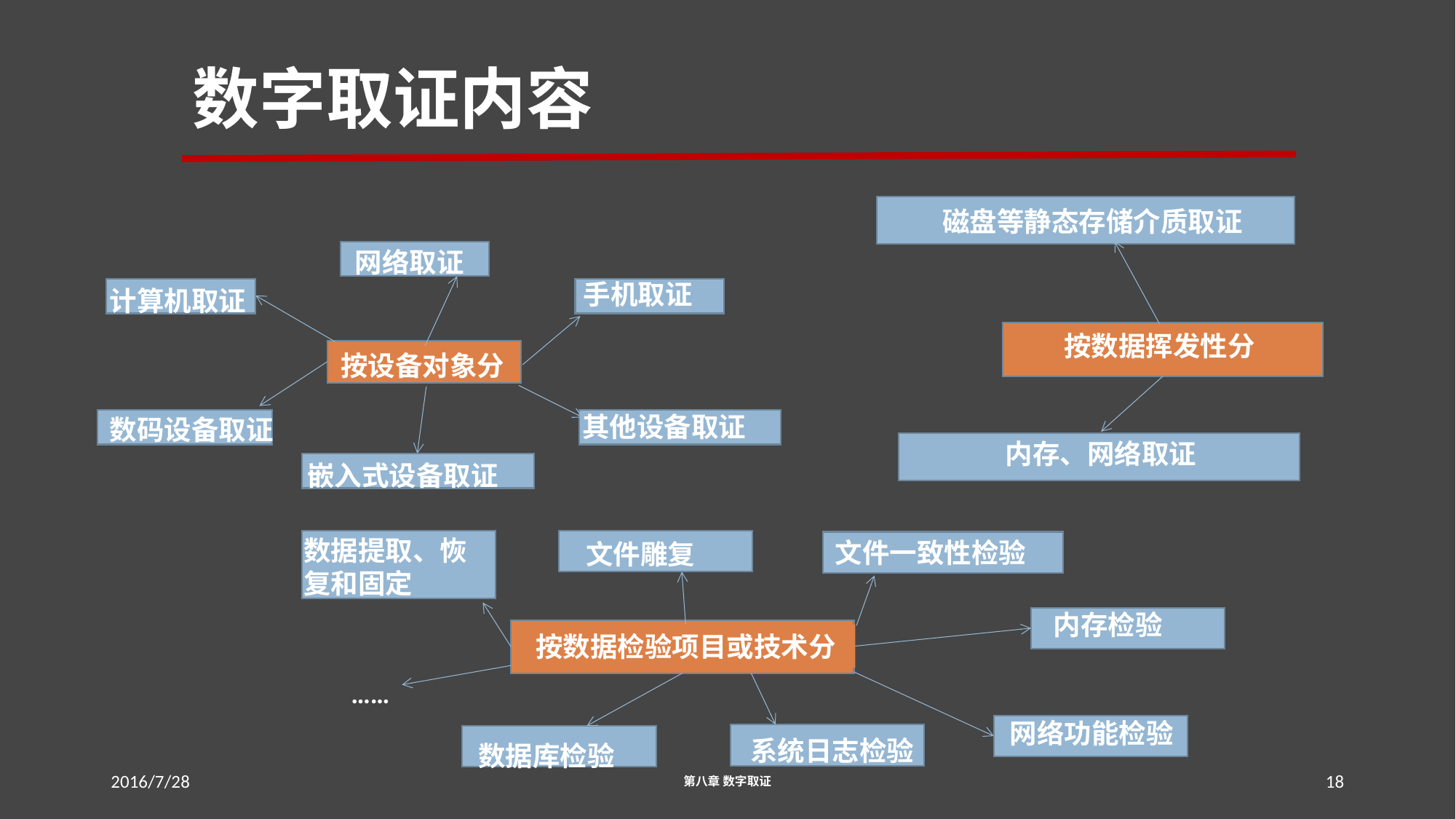

# 数字取证内容

磁盘等静态存储介质取证
网络取证

手机取证

计算机取证

按数据挥发性分

按设备对象分
其他设备取证
数码设备取证

内存、网络取证

嵌入式设备取证

数据提取、恢复和固定

文件一致性检验

文件雕复
内存检验

按数据检验项目或技术分
……
网络功能检验

系统日志检验
数据库检验
2016/7/28
第八章 数字取证
18